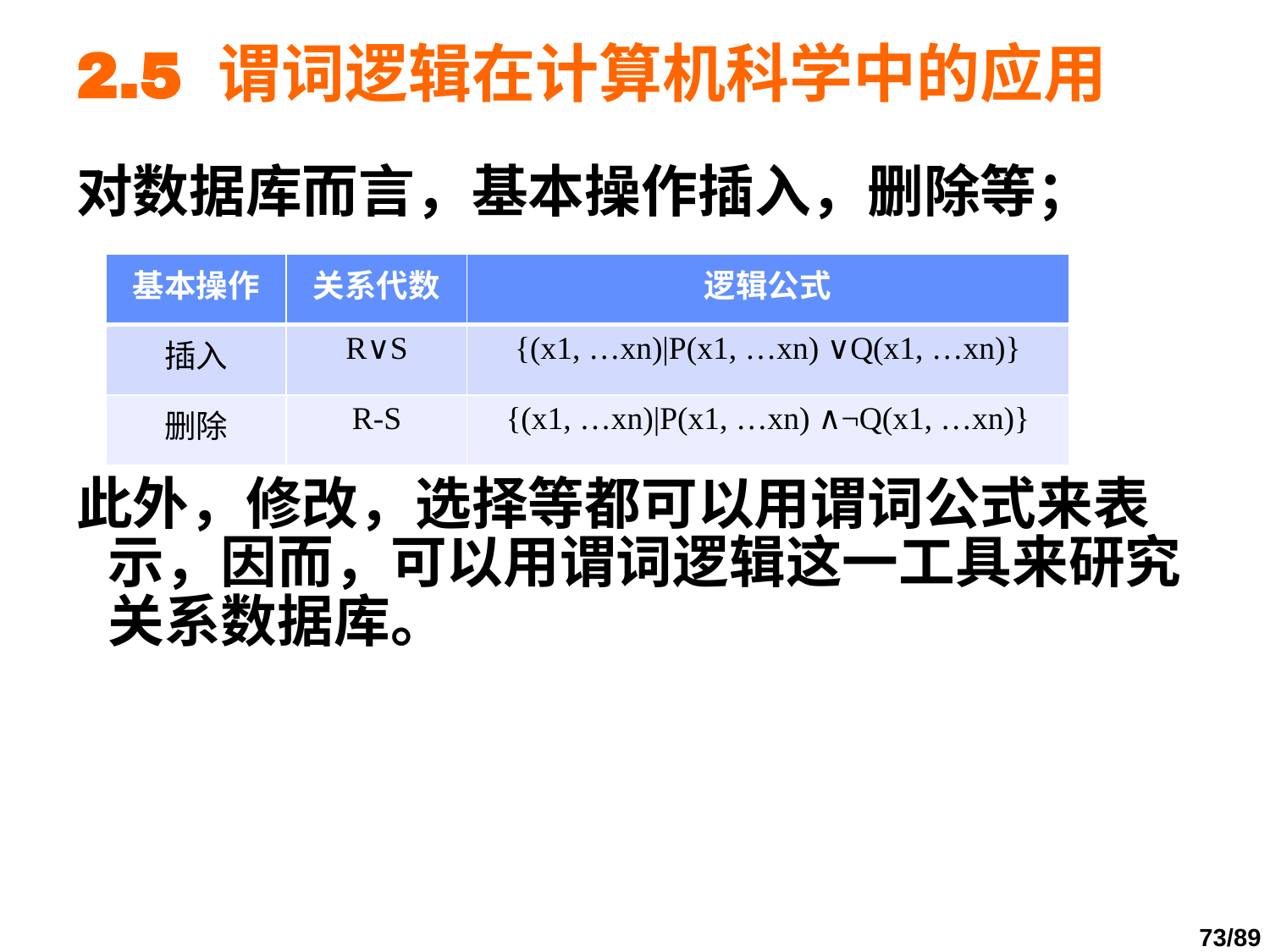

# 2.5 谓词逻辑在计算机科学中的应用
对数据库而言，基本操作插入，删除等；

此外，修改，选择等都可以用谓词公式来表示，因而，可以用谓词逻辑这一工具来研究关系数据库。

| 基本操作 | 关系代数 | 逻辑公式 |
| --- | --- | --- |
| 插入 | R∨S | {(x1, …xn)|P(x1, …xn) ∨Q(x1, …xn)} |
| 删除 | R-S | {(x1, …xn)|P(x1, …xn) ∧¬Q(x1, …xn)} |